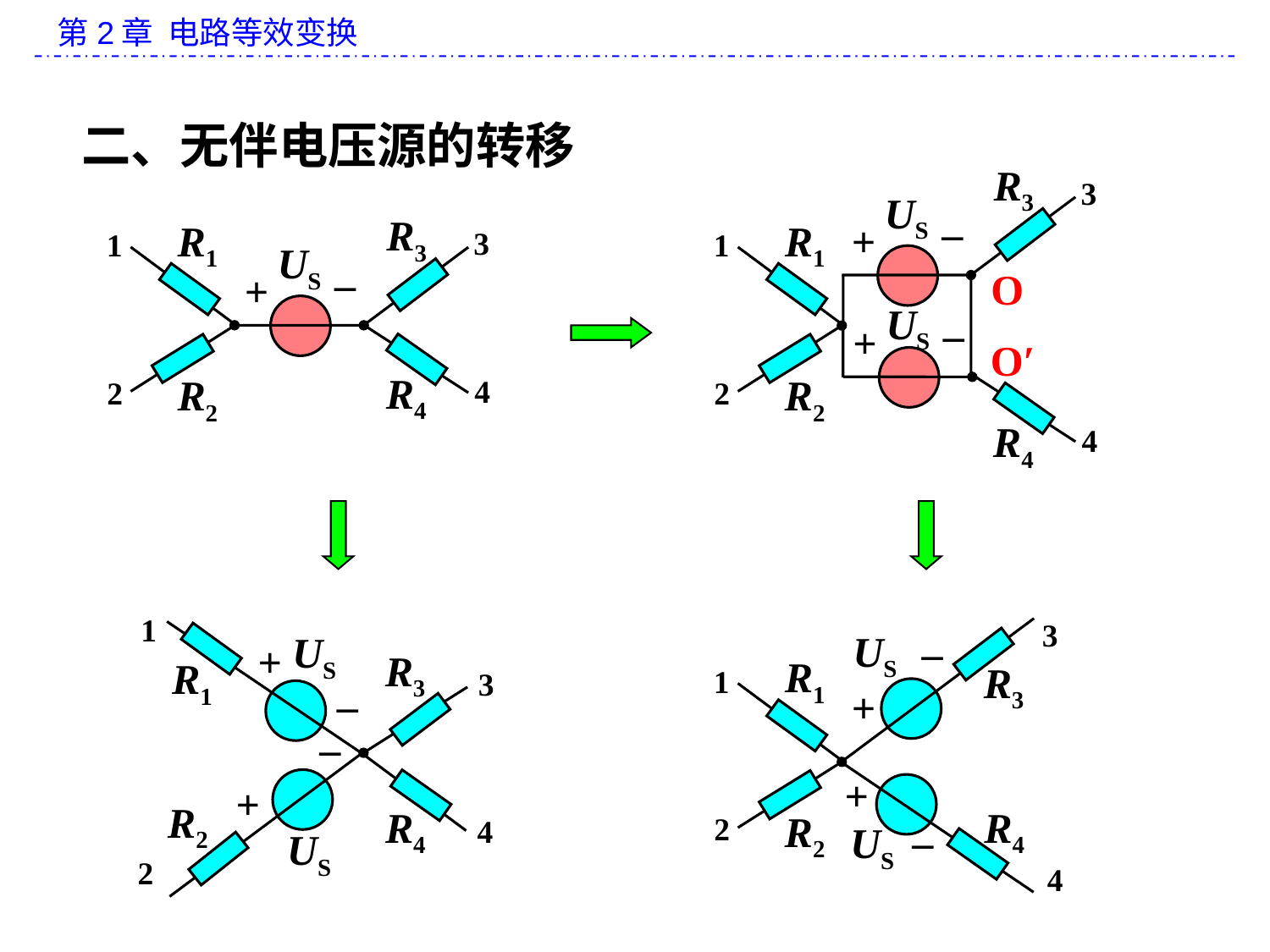

二、无伴电压源的转移
R3
3

US
_
+
R1
1

_
US

+

R2
2

R4
4
R3
R1
3
1

US
_
+

R4
R2
4
2
O

O′

1
US
+
R3

R1
3
_

_

+

R2
R4
4
US
2

_
3
US

R1
R3
1
+

+

R4
_
R2
2

US

4